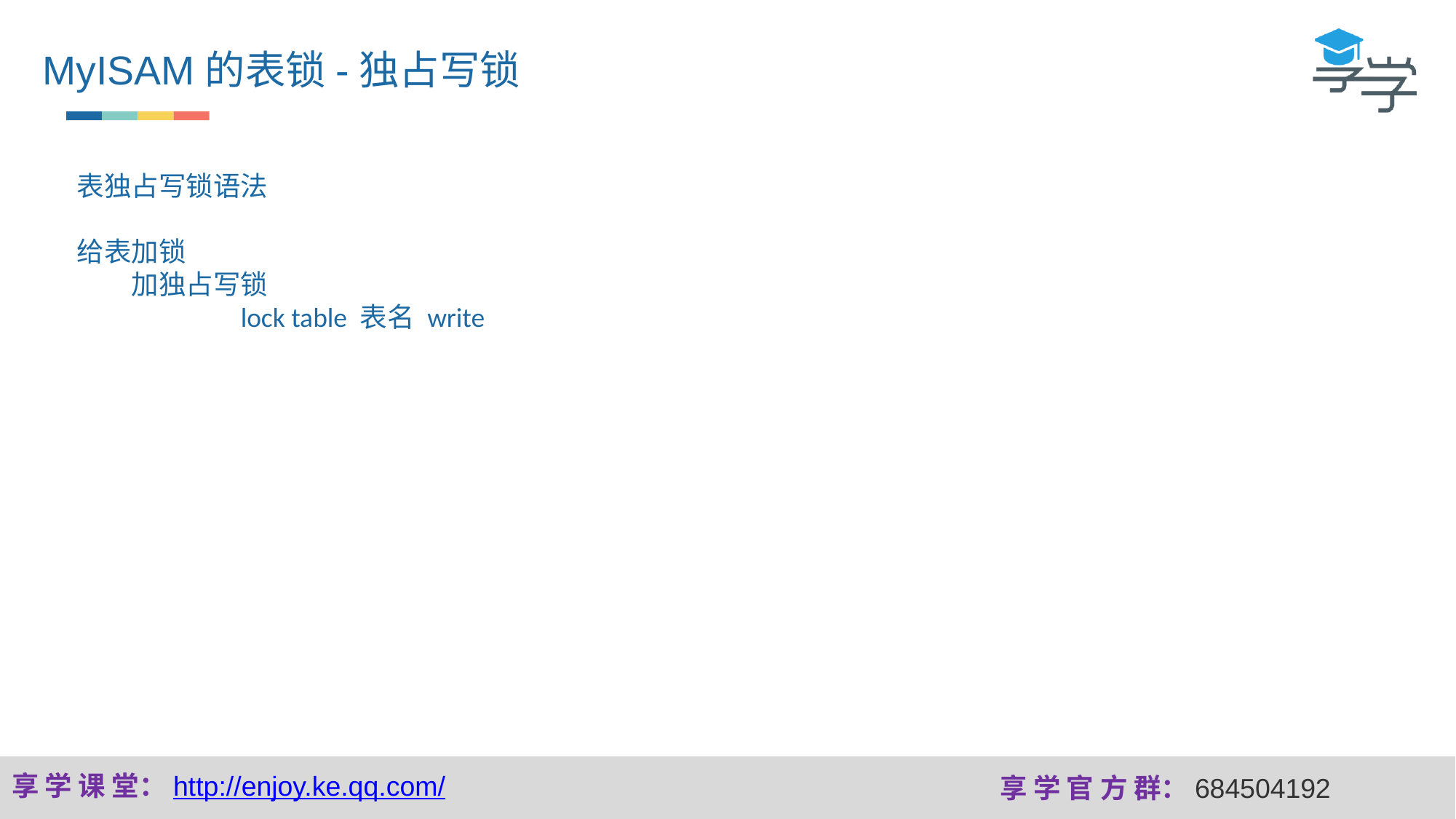

MyISAM的表锁-独占写锁

表独占写锁语法

给表加锁
加独占写锁
 	lock table 表名 write